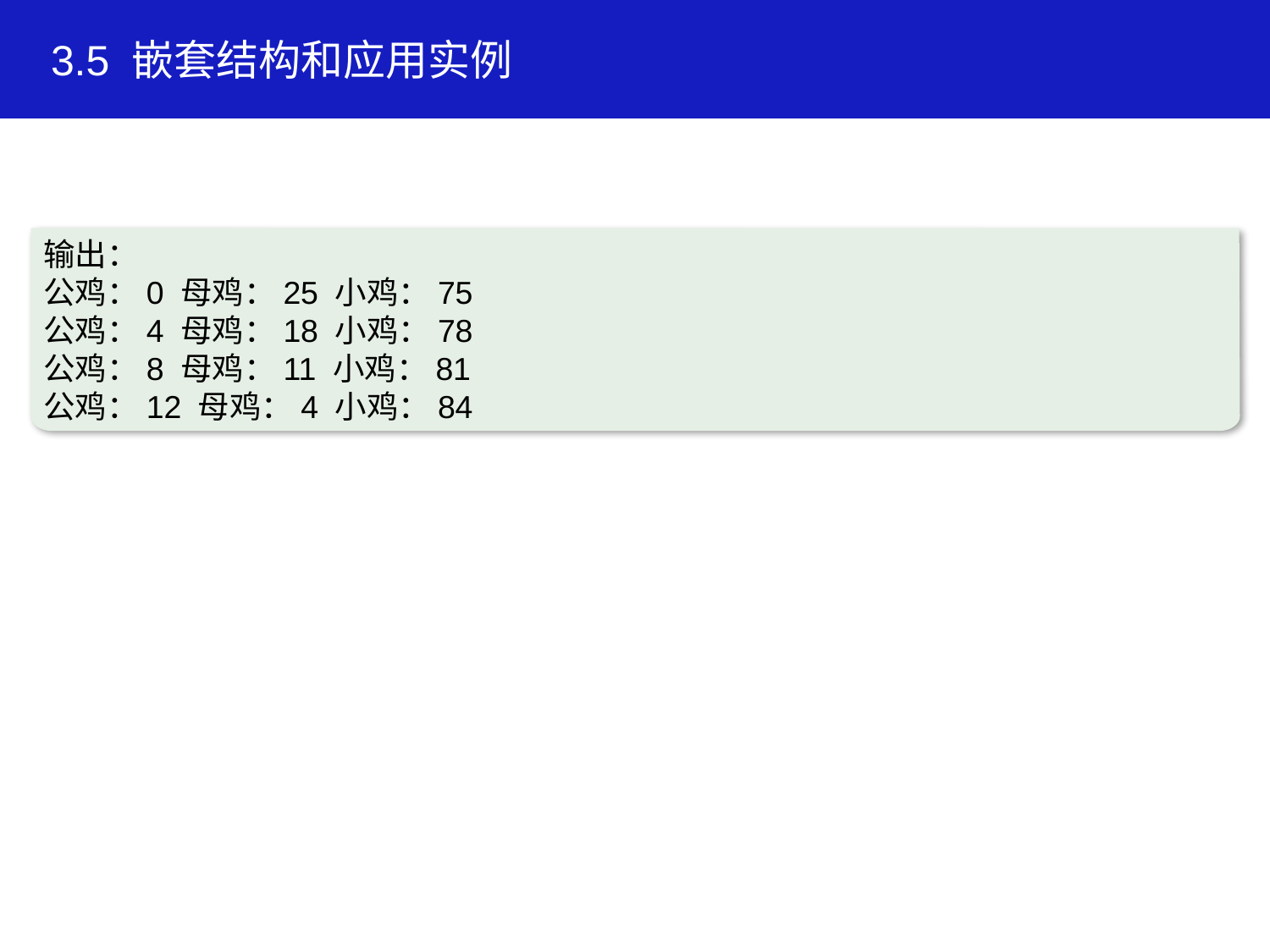

# 3.5 嵌套结构和应用实例
输出：
公鸡：0 母鸡：25 小鸡：75
公鸡：4 母鸡：18 小鸡：78
公鸡：8 母鸡：11 小鸡：81
公鸡：12 母鸡：4 小鸡：84
61